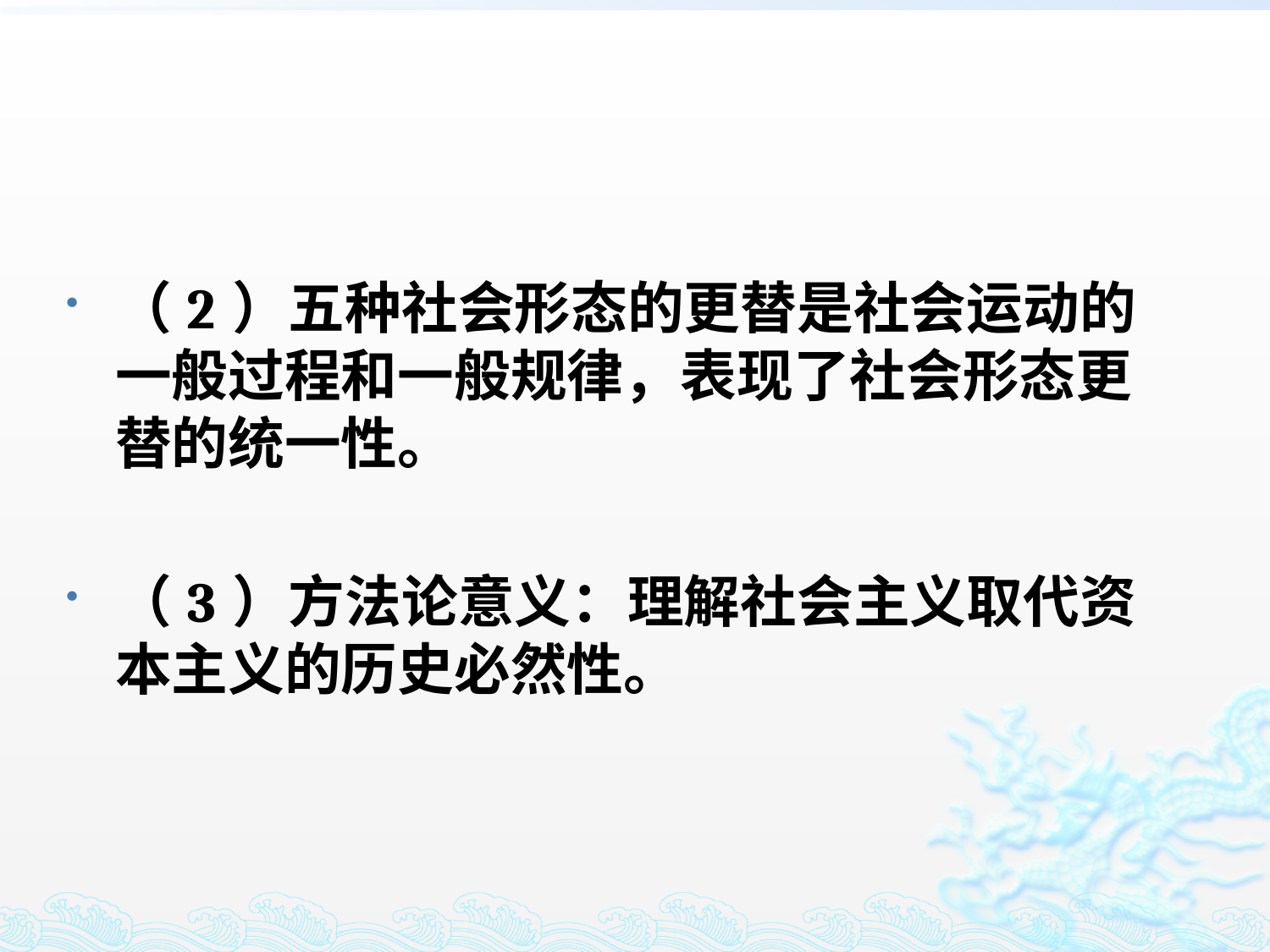

（2）五种社会形态的更替是社会运动的一般过程和一般规律，表现了社会形态更替的统一性。

（3）方法论意义：理解社会主义取代资本主义的历史必然性。